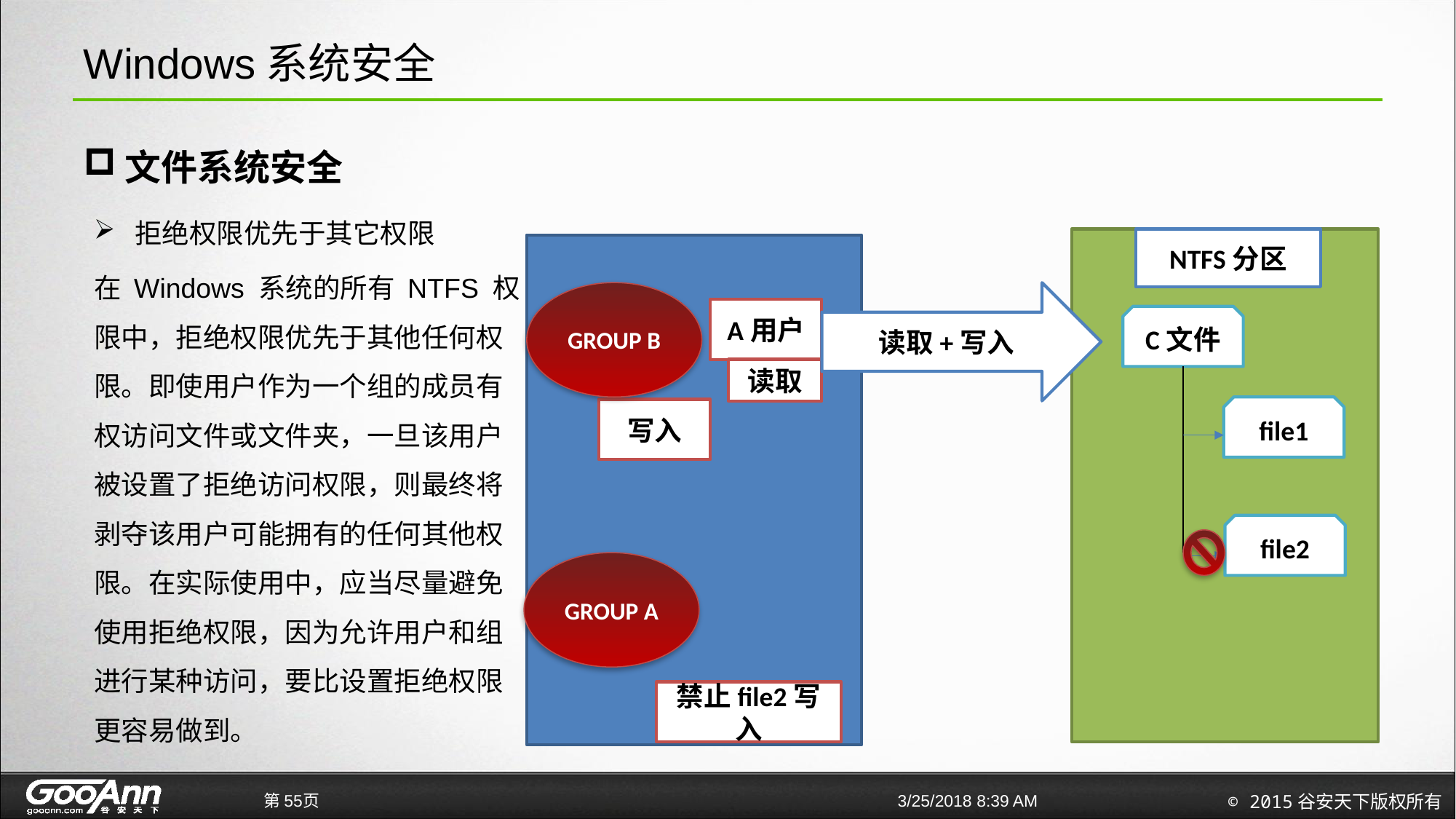

# Windows系统安全
文件系统安全
拒绝权限优先于其它权限
在 Windows 系统的所有 NTFS 权限中，拒绝权限优先于其他任何权限。即使用户作为一个组的成员有权访问文件或文件夹，一旦该用户被设置了拒绝访问权限，则最终将剥夺该用户可能拥有的任何其他权限。在实际使用中，应当尽量避免使用拒绝权限，因为允许用户和组进行某种访问，要比设置拒绝权限更容易做到。

NTFS分区

GROUP B
读取+写入
A用户
C文件
读取
file1
写入
file2

GROUP A
禁止file2写入